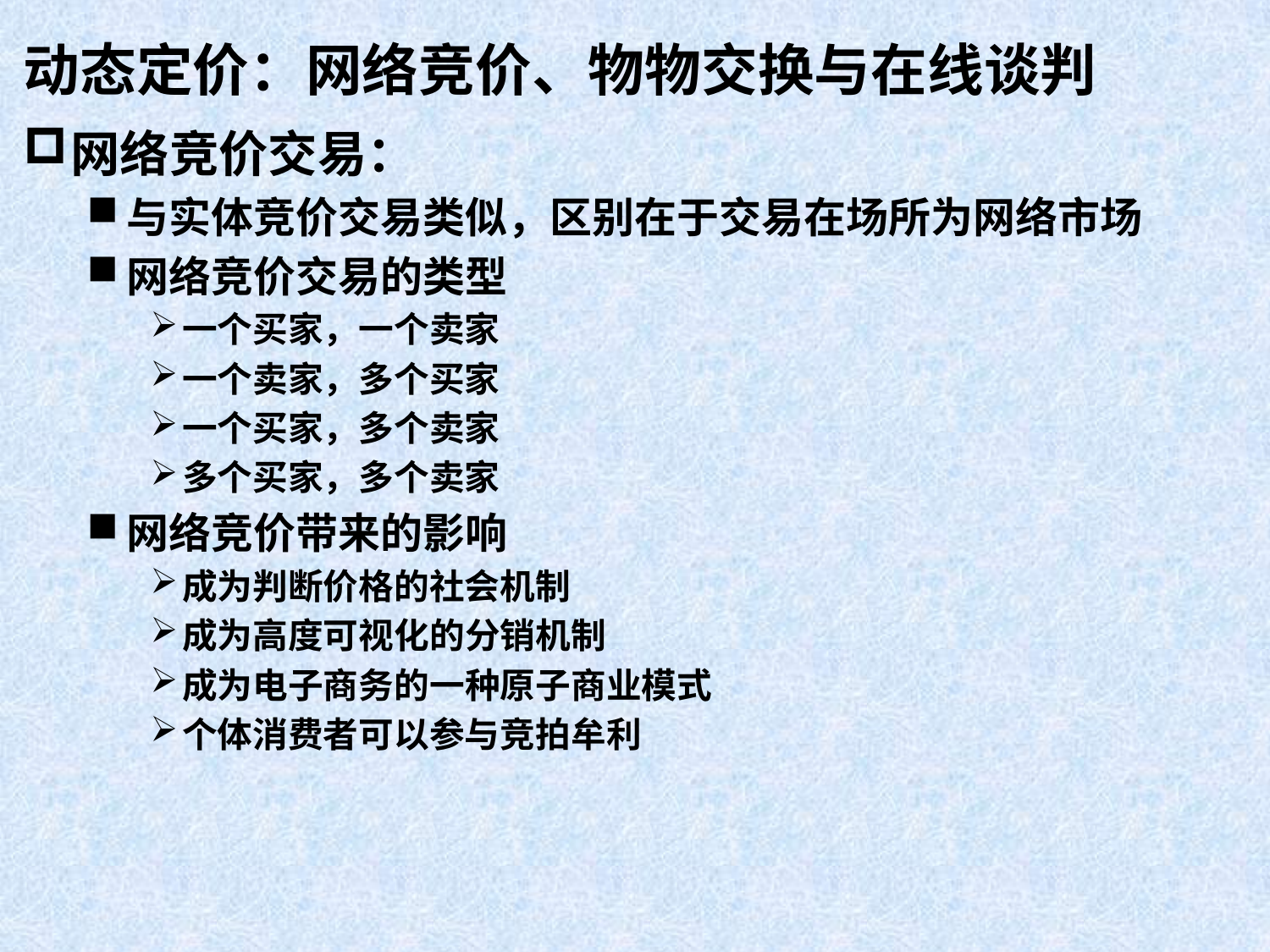

# 动态定价：网络竞价、物物交换与在线谈判
网络竞价交易：
与实体竞价交易类似，区别在于交易在场所为网络市场
网络竞价交易的类型
一个买家，一个卖家
一个卖家，多个买家
一个买家，多个卖家
多个买家，多个卖家
网络竞价带来的影响
成为判断价格的社会机制
成为高度可视化的分销机制
成为电子商务的一种原子商业模式
个体消费者可以参与竞拍牟利